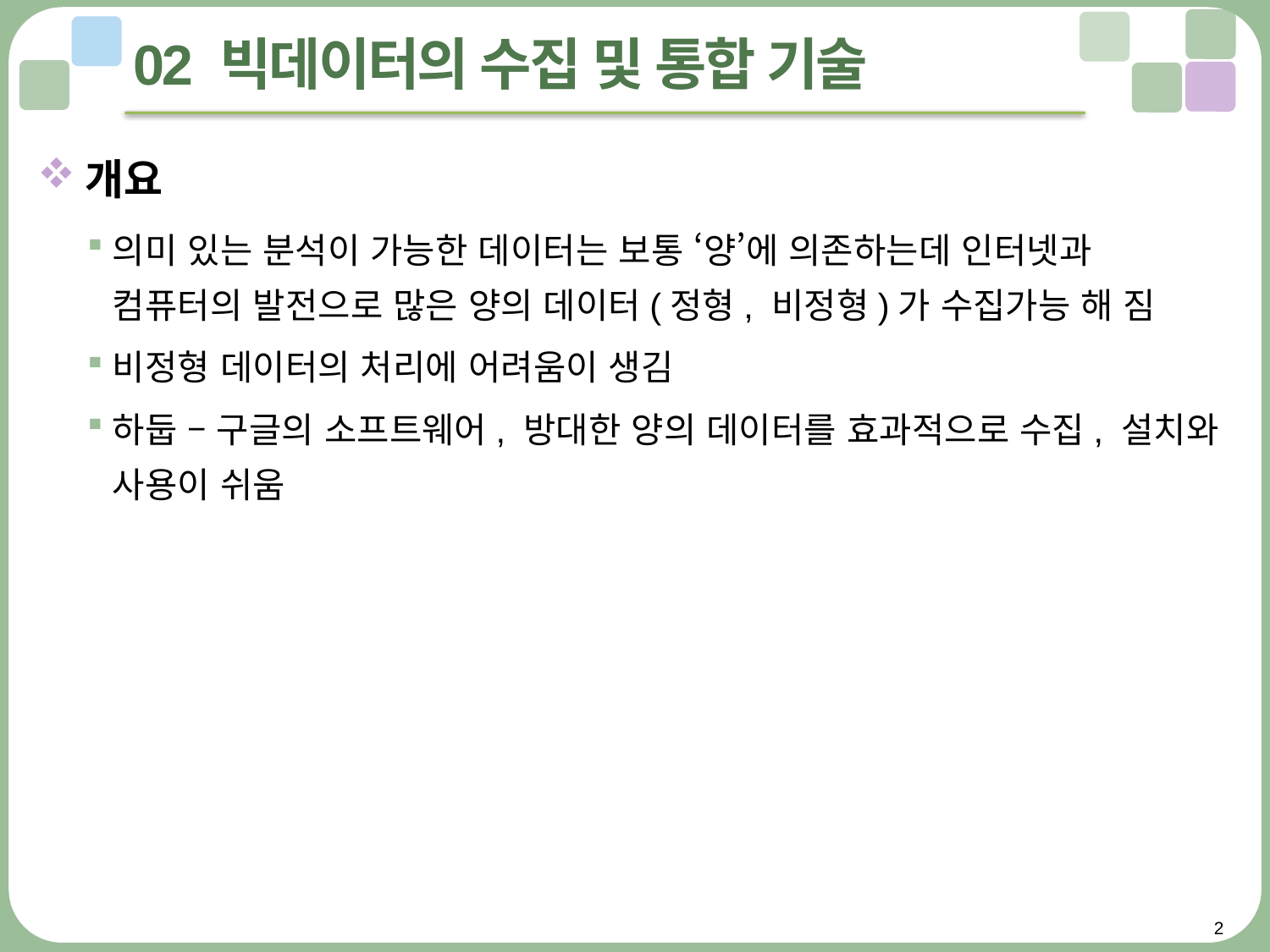

# 02 빅데이터의 수집 및 통합 기술
개요
의미 있는 분석이 가능한 데이터는 보통 ‘양’에 의존하는데 인터넷과 컴퓨터의 발전으로 많은 양의 데이터(정형, 비정형)가 수집가능 해 짐
비정형 데이터의 처리에 어려움이 생김
하둡 – 구글의 소프트웨어, 방대한 양의 데이터를 효과적으로 수집, 설치와 사용이 쉬움